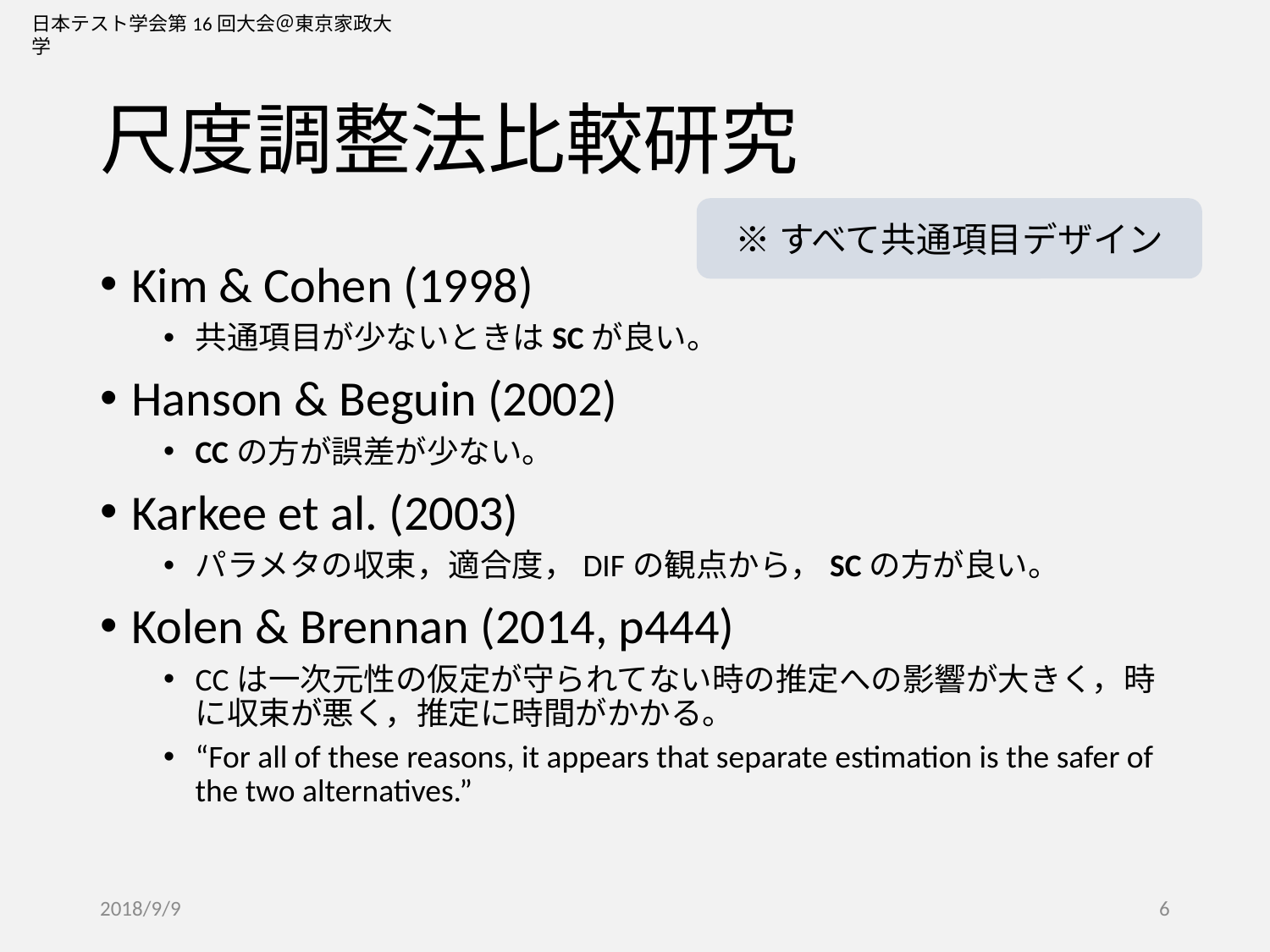

# 尺度調整法比較研究
※すべて共通項目デザイン
Kim & Cohen (1998)
共通項目が少ないときはSCが良い。
Hanson & Beguin (2002)
CCの方が誤差が少ない。
Karkee et al. (2003)
パラメタの収束，適合度，DIFの観点から，SCの方が良い。
Kolen & Brennan (2014, p444)
CCは一次元性の仮定が守られてない時の推定への影響が大きく，時に収束が悪く，推定に時間がかかる。
“For all of these reasons, it appears that separate estimation is the safer of the two alternatives.”

2018/9/9
6